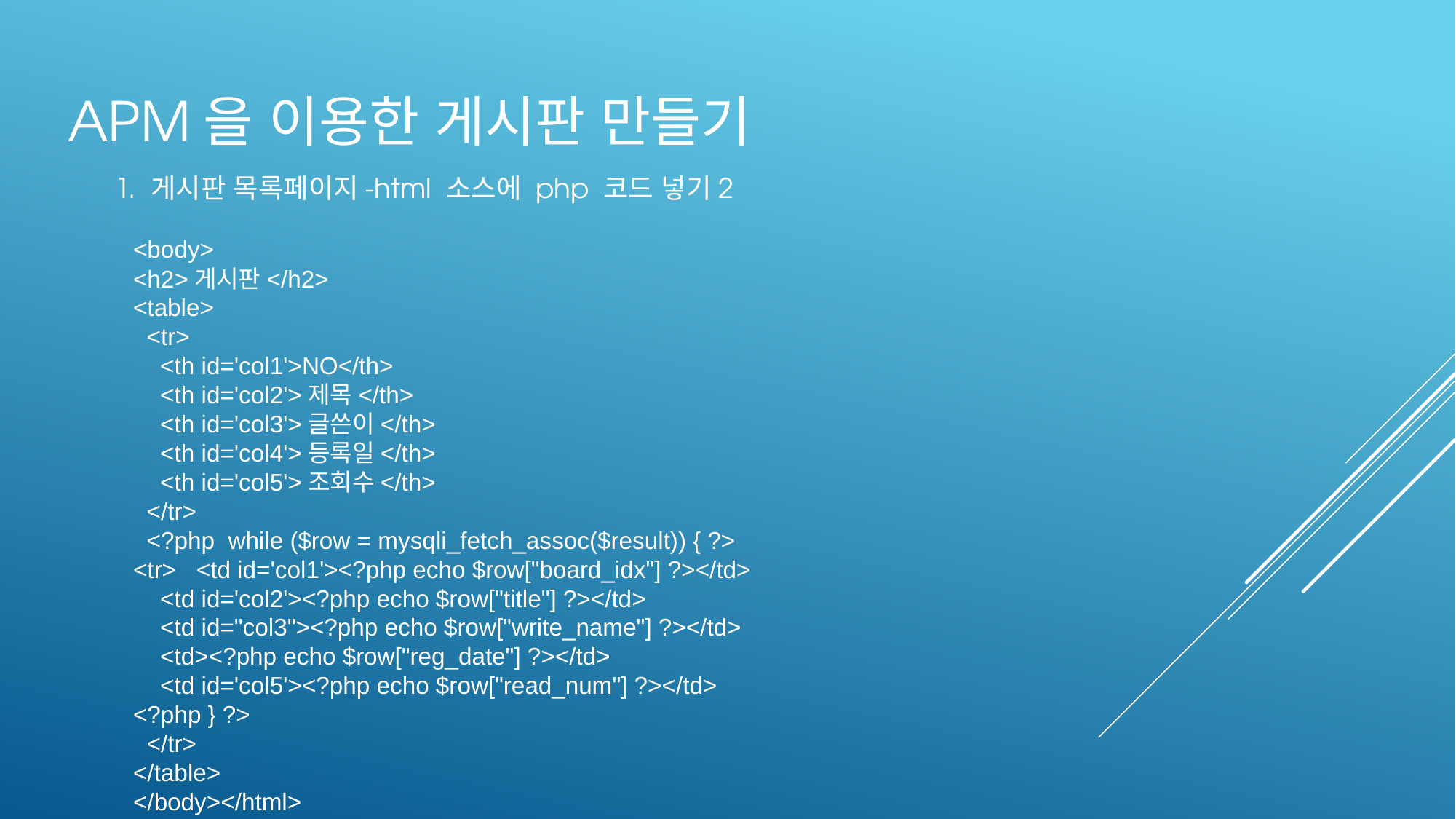

APM을 이용한 게시판 만들기
1. 게시판 목록페이지-html 소스에 php 코드 넣기2
<body>
<h2>게시판</h2>
<table>
  <tr>
    <th id='col1'>NO</th>
    <th id='col2'>제목</th>
    <th id='col3'>글쓴이</th>
    <th id='col4'>등록일</th>
    <th id='col5'>조회수</th>
  </tr>
  <?php  while ($row = mysqli_fetch_assoc($result)) { ?>
<tr>   <td id='col1'><?php echo $row["board_idx"] ?></td>
    <td id='col2'><?php echo $row["title"] ?></td>
    <td id="col3"><?php echo $row["write_name"] ?></td>
    <td><?php echo $row["reg_date"] ?></td>
    <td id='col5'><?php echo $row["read_num"] ?></td>
<?php } ?>
  </tr>
</table>
</body></html>